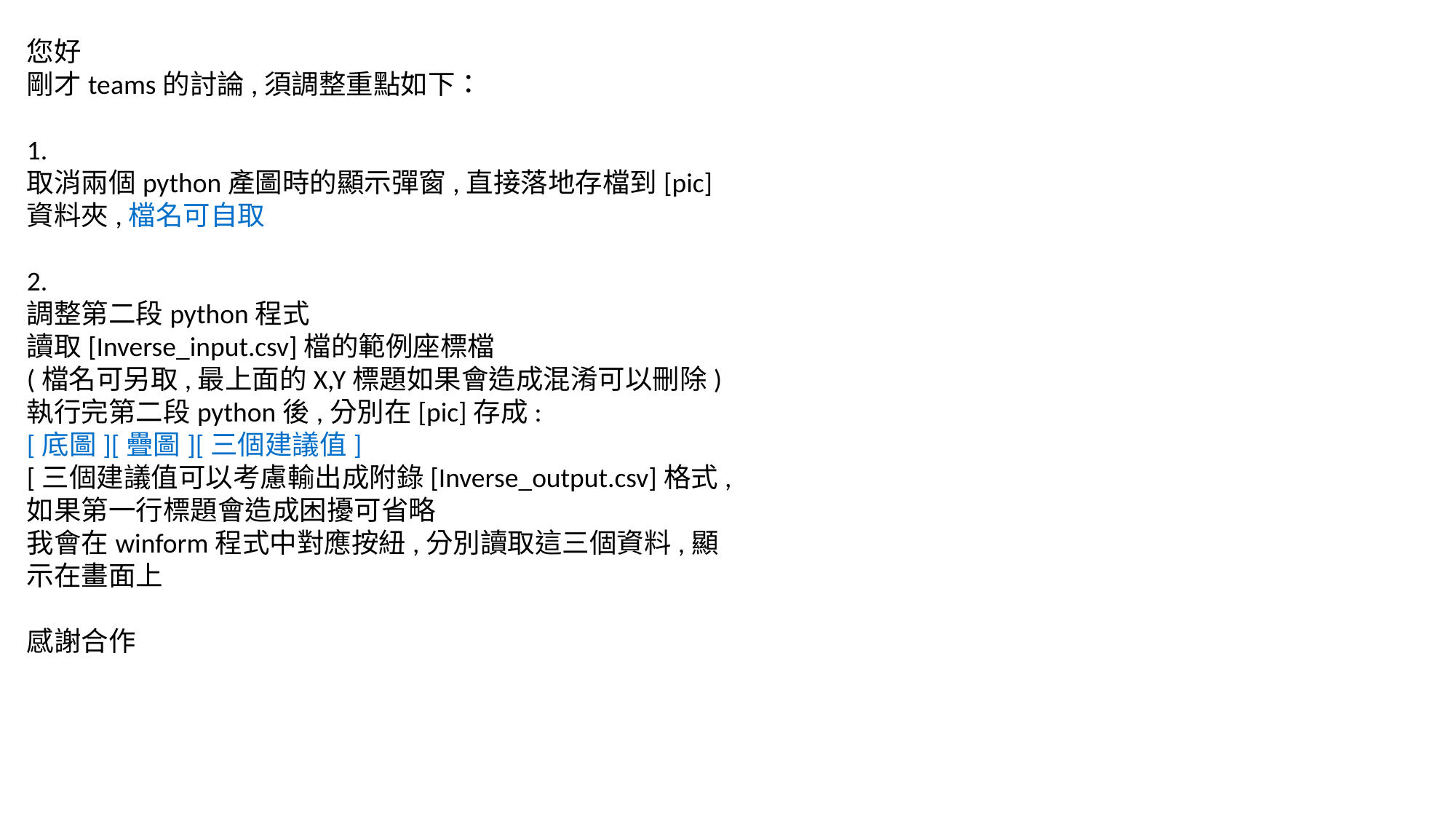

您好
剛才teams的討論,須調整重點如下：

1.
取消兩個python產圖時的顯示彈窗,直接落地存檔到[pic]資料夾,檔名可自取

2.
調整第二段python程式
讀取[Inverse_input.csv]檔的範例座標檔
(檔名可另取,最上面的X,Y標題如果會造成混淆可以刪除)
執行完第二段python後,分別在[pic]存成:
[底圖][疊圖][三個建議值]
[三個建議值可以考慮輸出成附錄[Inverse_output.csv]格式,如果第一行標題會造成困擾可省略
我會在winform程式中對應按紐,分別讀取這三個資料,顯示在畫面上

感謝合作